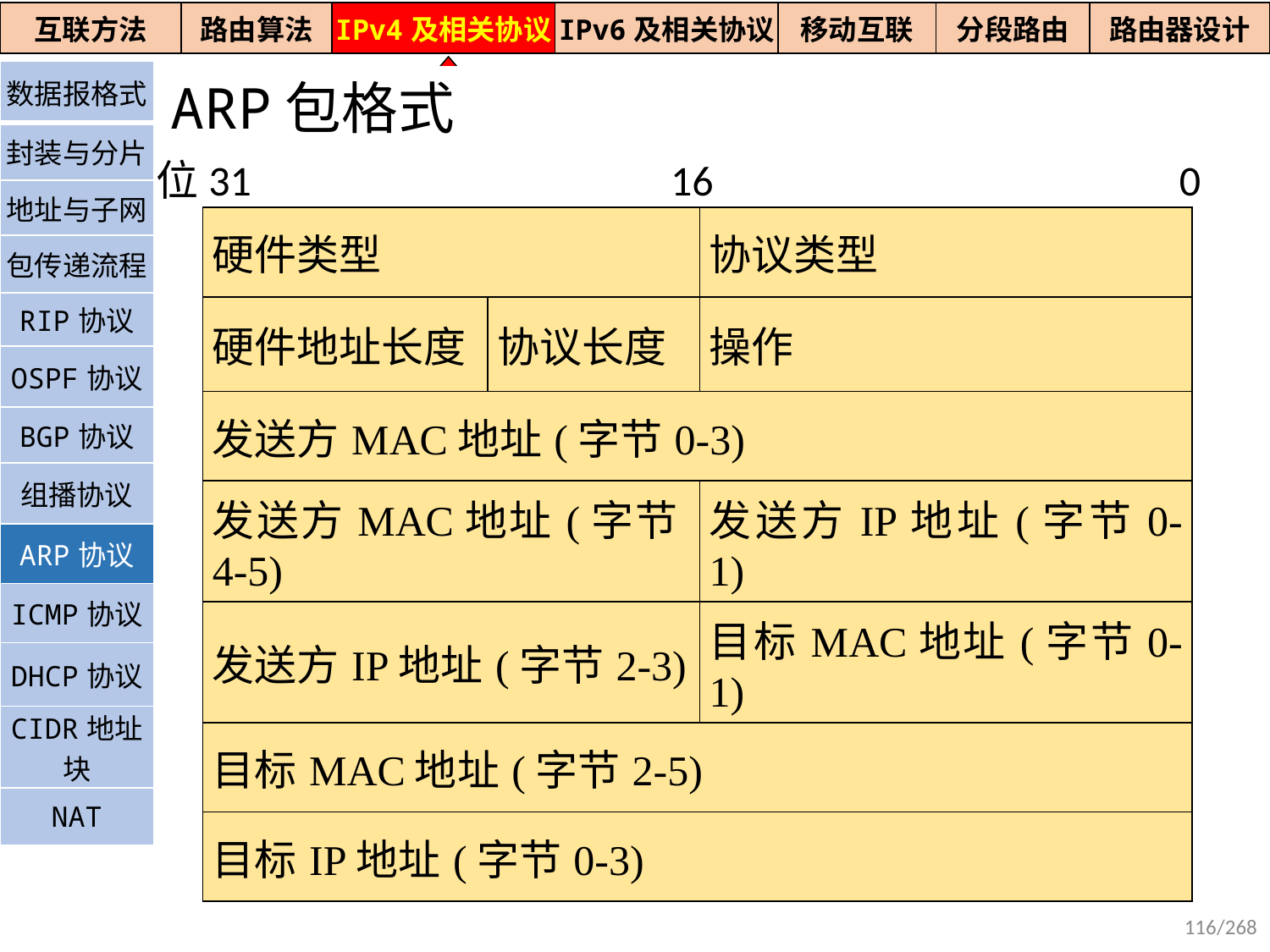

| 互联方法 | 路由算法 | IPv4及相关协议 | IPv6及相关协议 | 移动互联 | 分段路由 | 路由器设计 |
| --- | --- | --- | --- | --- | --- | --- |

| 数据报格式 |
| --- |
| 封装与分片 |
| 地址与子网 |
| 包传递流程 |
| RIP协议 |
| OSPF协议 |
| BGP协议 |
| 组播协议 |
| ARP协议 |
| ICMP协议 |
| DHCP协议 |
| CIDR地址块 |
| NAT |
ARP包格式
位31                                            16                                                 0
| 硬件类型 |  | 协议类型 |
| --- | --- | --- |
| 硬件地址长度 | 协议长度 | 操作 |
| 发送方MAC地址(字节0-3) |  |  |
| 发送方MAC地址(字节4-5) |  | 发送方IP地址(字节0-1) |
| 发送方IP地址(字节2-3) |  | 目标MAC地址(字节0-1) |
| 目标MAC地址(字节2-5) |  |  |
| 目标IP地址(字节0-3) |  |  |
116/268